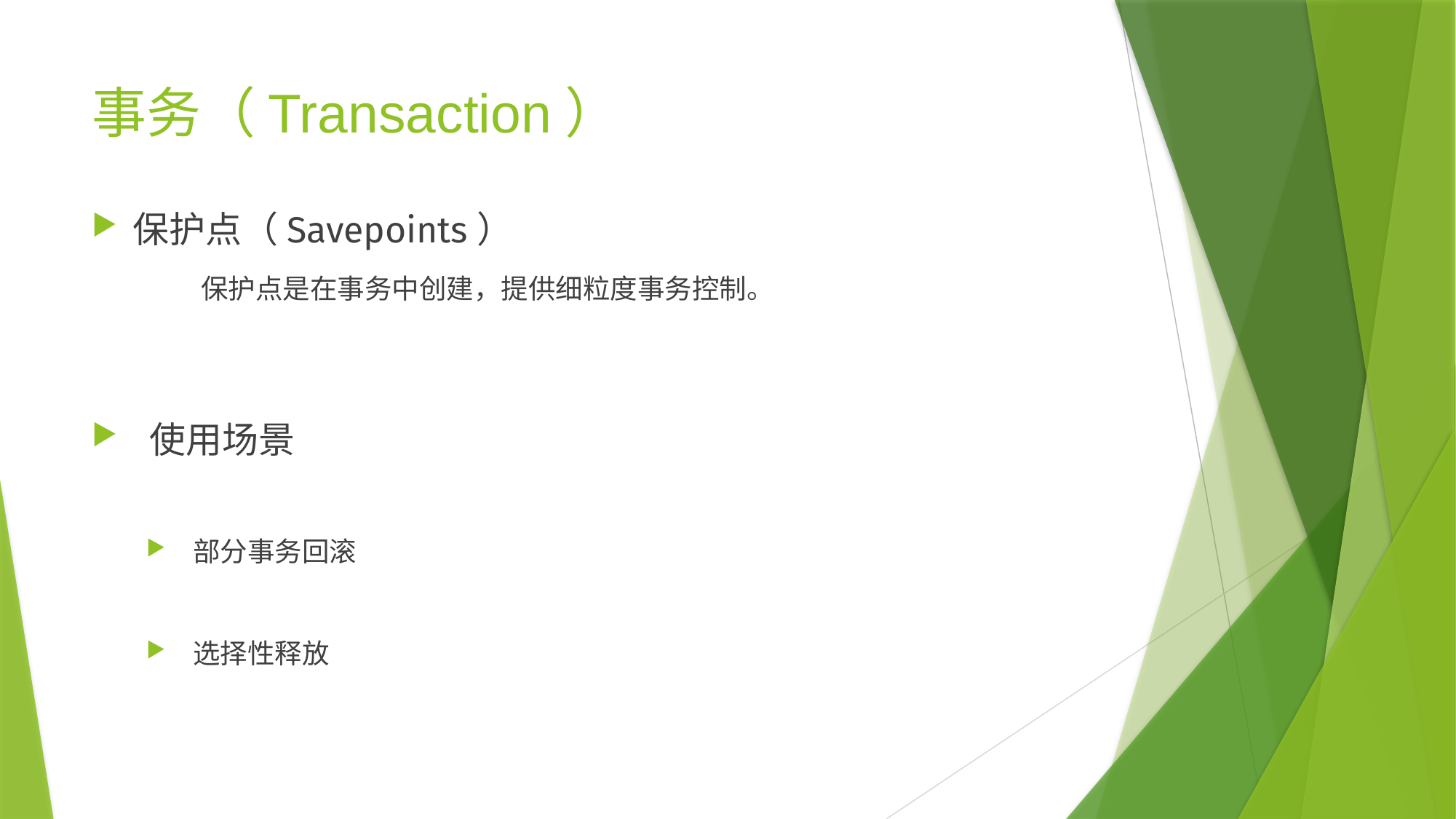

# 事务（Transaction）
保护点（Savepoints）
	保护点是在事务中创建，提供细粒度事务控制。

 使用场景

 部分事务回滚

 选择性释放